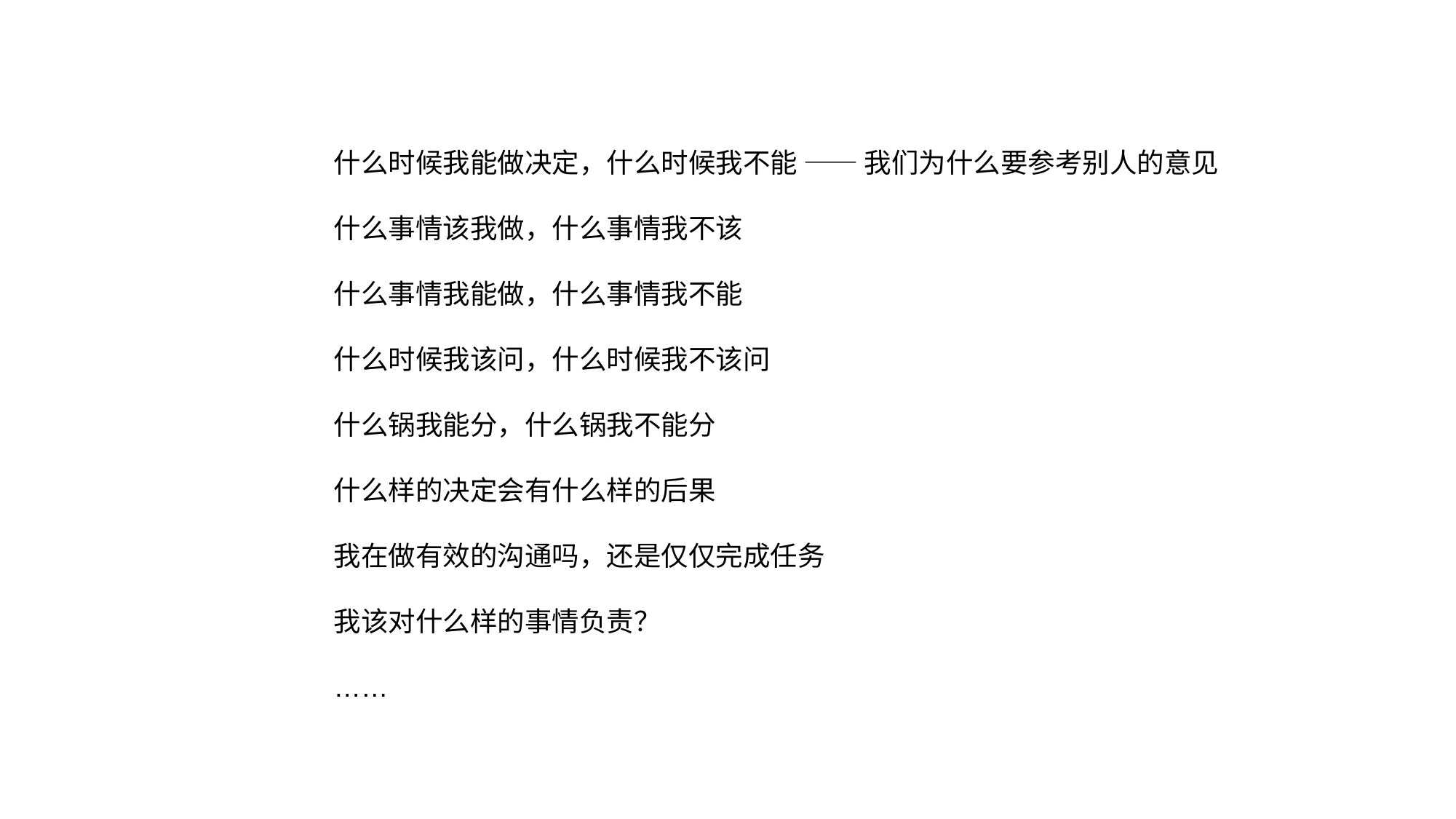

什么时候我能做决定，什么时候我不能 —— 我们为什么要参考别人的意见

什么事情该我做，什么事情我不该

什么事情我能做，什么事情我不能

什么时候我该问，什么时候我不该问

什么锅我能分，什么锅我不能分

什么样的决定会有什么样的后果

我在做有效的沟通吗，还是仅仅完成任务

我该对什么样的事情负责？

……